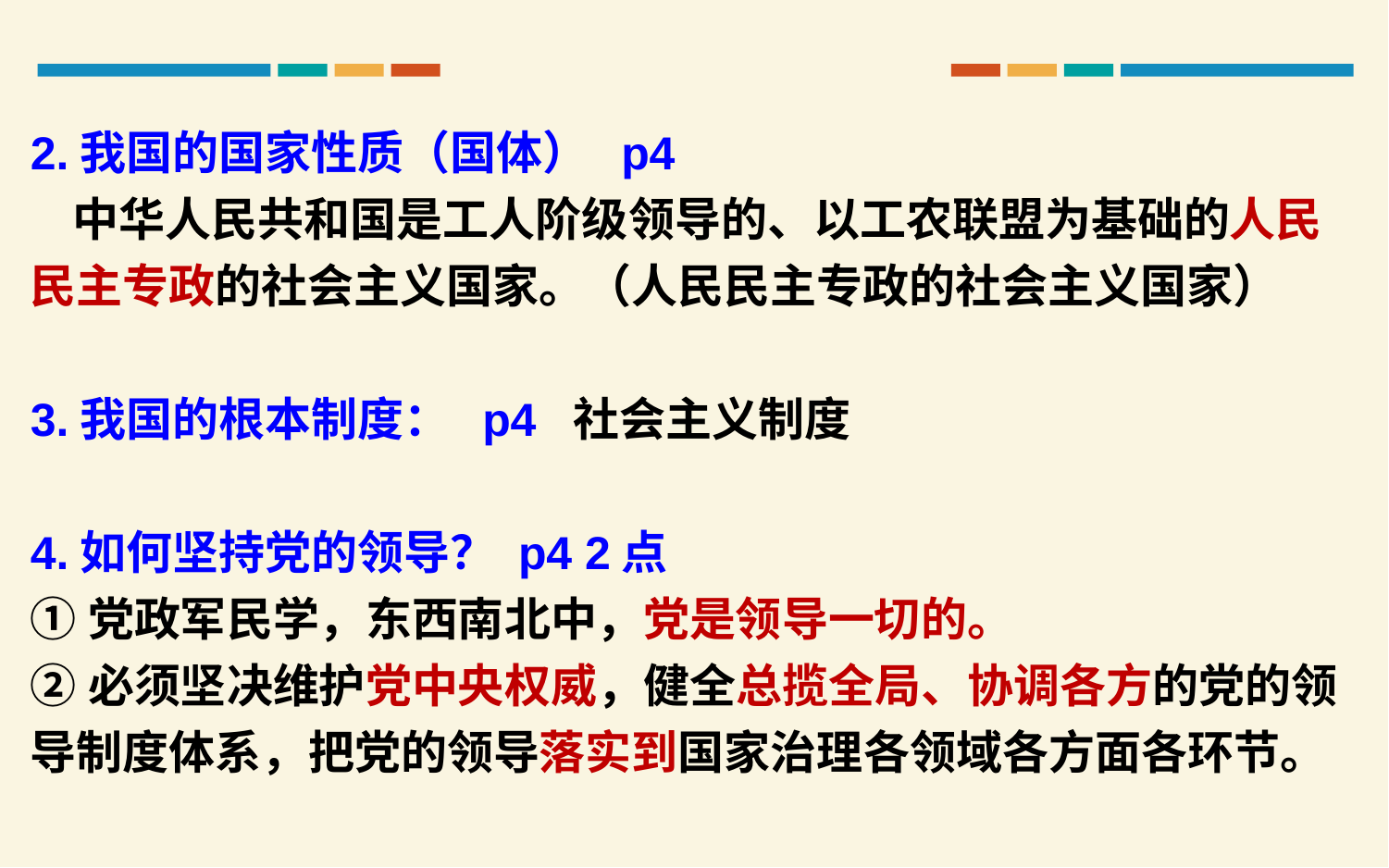

2.我国的国家性质（国体）  p4
   中华人民共和国是工人阶级领导的、以工农联盟为基础的人民民主专政的社会主义国家。（人民民主专政的社会主义国家）

3.我国的根本制度：  p4  社会主义制度

4.如何坚持党的领导？ p4 2点
①党政军民学，东西南北中，党是领导一切的。
②必须坚决维护党中央权威，健全总揽全局、协调各方的党的领导制度体系，把党的领导落实到国家治理各领域各方面各环节。